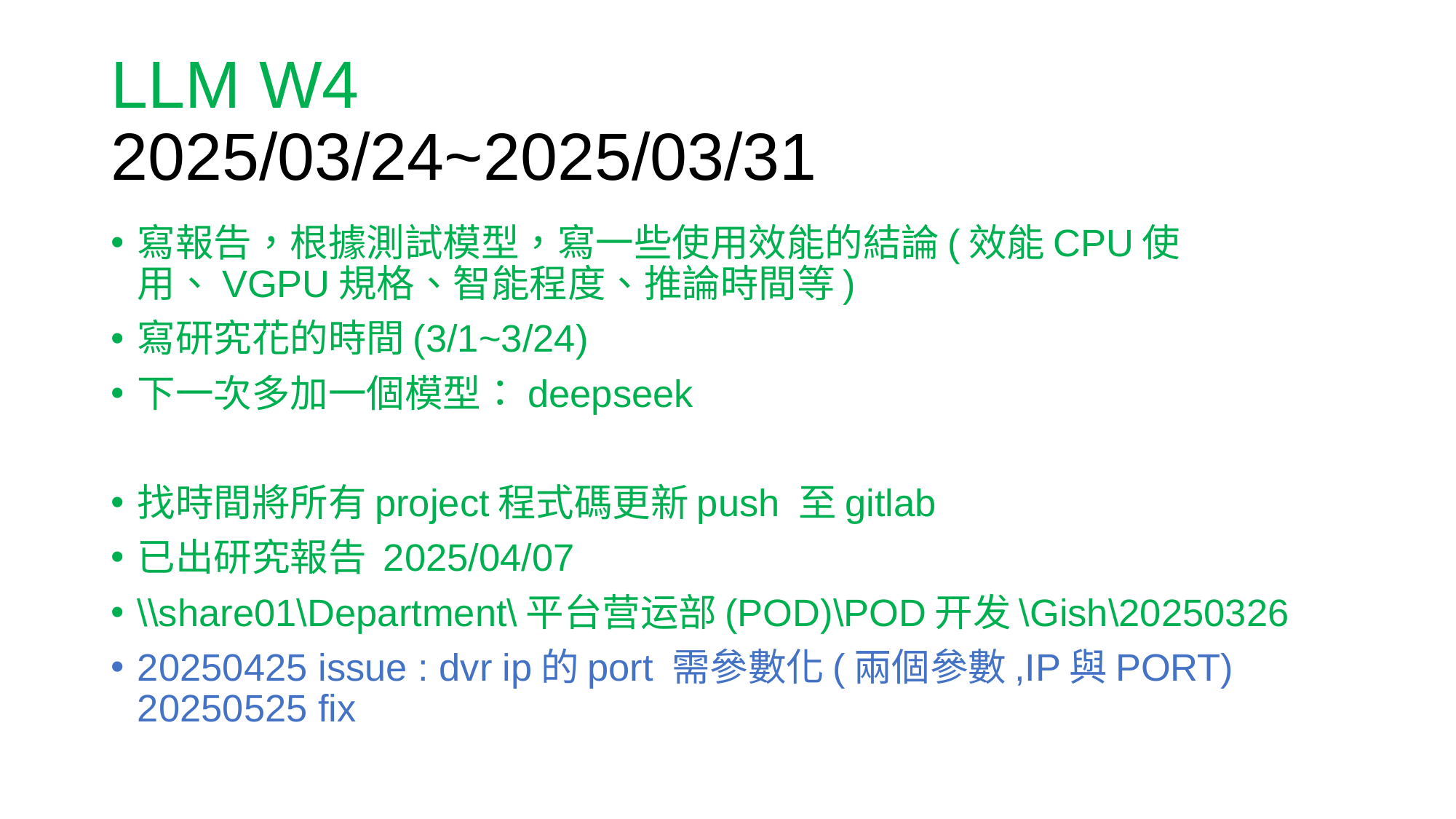

# LLM W4 2025/03/24~2025/03/31
寫報告，根據測試模型，寫一些使用效能的結論(效能CPU使用、VGPU規格、智能程度、推論時間等)
寫研究花的時間(3/1~3/24)
下一次多加一個模型：deepseek

找時間將所有project程式碼更新push 至gitlab
已出研究報告 2025/04/07
\\share01\Department\平台营运部(POD)\POD开发\Gish\20250326
20250425 issue : dvr ip的port 需參數化(兩個參數,IP與PORT) 20250525 fix